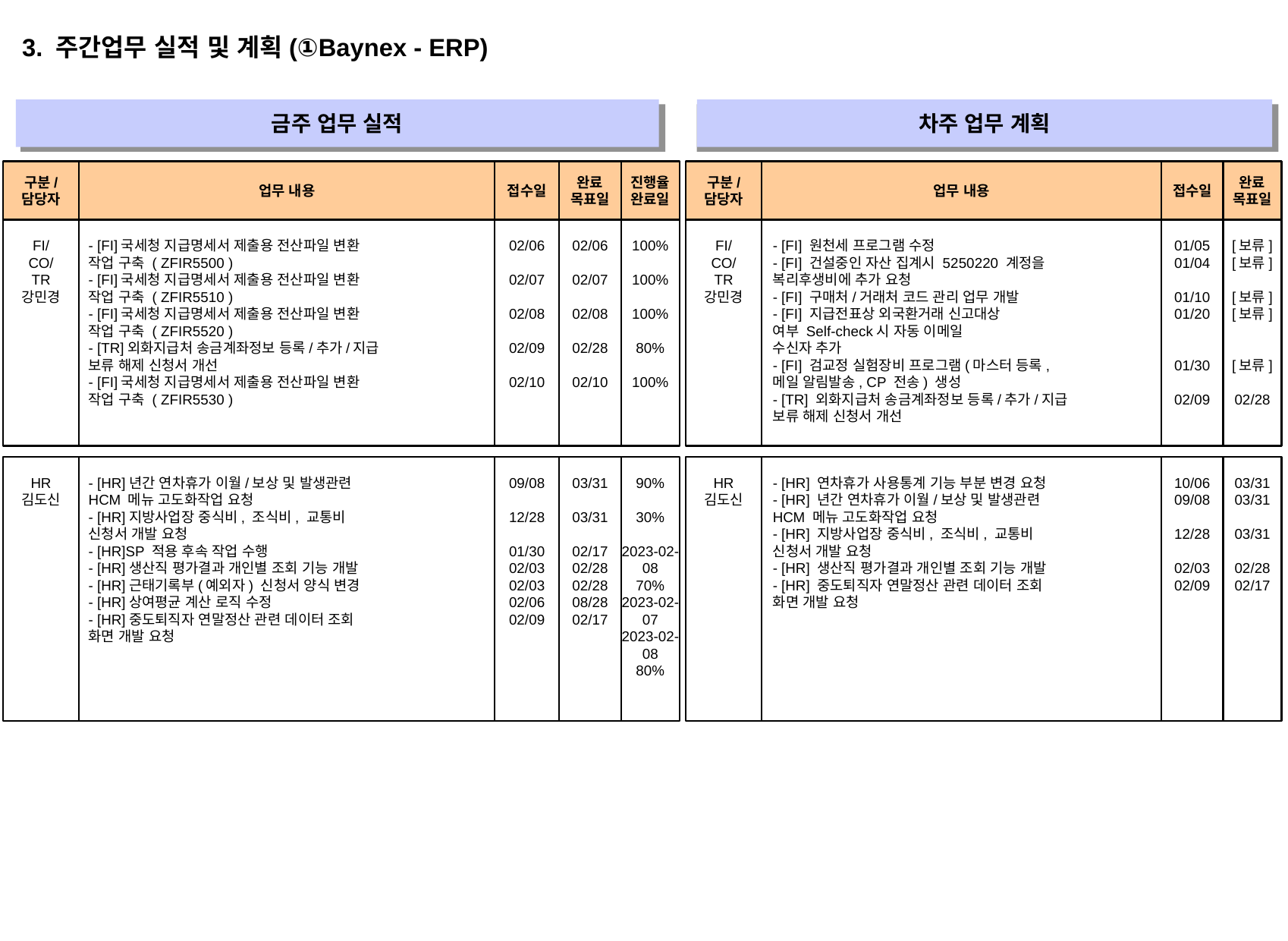

3. 주간업무 실적 및 계획(①Baynex - ERP)
금주 업무 실적
차주 업무 계획
" "
" "
구분/
담당자
업무 내용
접수일
완료
목표일
진행율
완료일
구분/
담당자
업무 내용
접수일
완료
목표일
FI/
CO/
TR
강민경

- [FI]국세청 지급명세서 제출용 전산파일 변환
작업 구축 ( ZFIR5500 )
- [FI]국세청 지급명세서 제출용 전산파일 변환
작업 구축 ( ZFIR5510 )
- [FI]국세청 지급명세서 제출용 전산파일 변환
작업 구축 ( ZFIR5520 )
- [TR]외화지급처 송금계좌정보 등록/추가/지급
보류 해제 신청서 개선
- [FI]국세청 지급명세서 제출용 전산파일 변환
작업 구축 ( ZFIR5530 )
02/06
02/07
02/08
02/09
02/10
02/06
02/07
02/08
02/28
02/10
100%
100%
100%
80%
100%
FI/
CO/
TR
강민경

- [FI] 원천세 프로그램 수정
- [FI] 건설중인 자산 집계시 5250220 계정을
복리후생비에 추가 요청
- [FI] 구매처/거래처 코드 관리 업무 개발
- [FI] 지급전표상 외국환거래 신고대상 
여부 Self-check시 자동 이메일 
수신자 추가
- [FI] 검교정 실험장비 프로그램(마스터 등록,
메일 알림발송, CP 전송) 생성
- [TR] 외화지급처 송금계좌정보 등록/추가/지급
보류 해제 신청서 개선
01/05
01/04
01/10
01/20
01/30
02/09
[보류]
[보류]
[보류]
[보류]
[보류]
02/28
HR
김도신

- [HR]년간 연차휴가 이월/보상 및 발생관련
HCM 메뉴 고도화작업 요청
- [HR]지방사업장 중식비, 조식비, 교통비
신청서 개발 요청
- [HR]SP 적용 후속 작업 수행
- [HR]생산직 평가결과 개인별 조회 기능 개발
- [HR]근태기록부(예외자) 신청서 양식 변경
- [HR]상여평균 계산 로직 수정
- [HR]중도퇴직자 연말정산 관련 데이터 조회
화면 개발 요청
09/08
12/28
01/30
02/03
02/03
02/06
02/09
03/31
03/31
02/17
02/28
02/28
08/28
02/17
90%
30%
2023-02-08
70%
2023-02-07
2023-02-08
80%
HR
김도신

- [HR] 연차휴가 사용통계 기능 부분 변경 요청
- [HR] 년간 연차휴가 이월/보상 및 발생관련
HCM 메뉴 고도화작업 요청
- [HR] 지방사업장 중식비, 조식비, 교통비
신청서 개발 요청
- [HR] 생산직 평가결과 개인별 조회 기능 개발
- [HR] 중도퇴직자 연말정산 관련 데이터 조회
화면 개발 요청
10/06
09/08
12/28
02/03
02/09
03/31
03/31
03/31
02/28
02/17